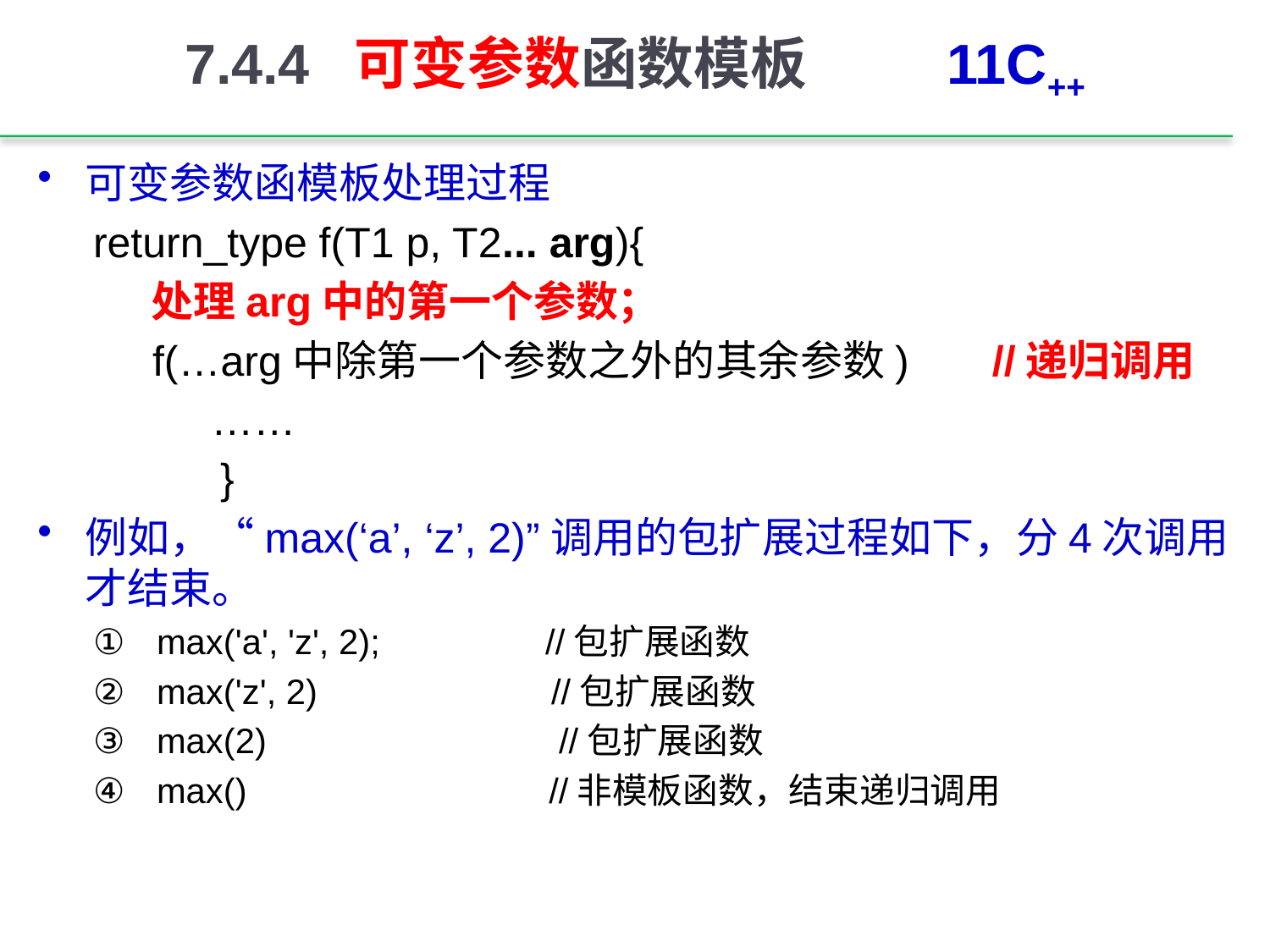

# 7.4.4  可变参数函数模板		11C++
可变参数函模板处理过程
return_type f(T1 p, T2... arg){
     处理arg中的第一个参数；
     f(…arg中除第一个参数之外的其余参数)       //递归调用
          ……
	}
例如，“max(‘a’, ‘z’, 2)”调用的包扩展过程如下，分4次调用才结束。
max('a', 'z', 2);                 //包扩展函数
max('z', 2)                        //包扩展函数
max(2)                              //包扩展函数
max()                               //非模板函数，结束递归调用